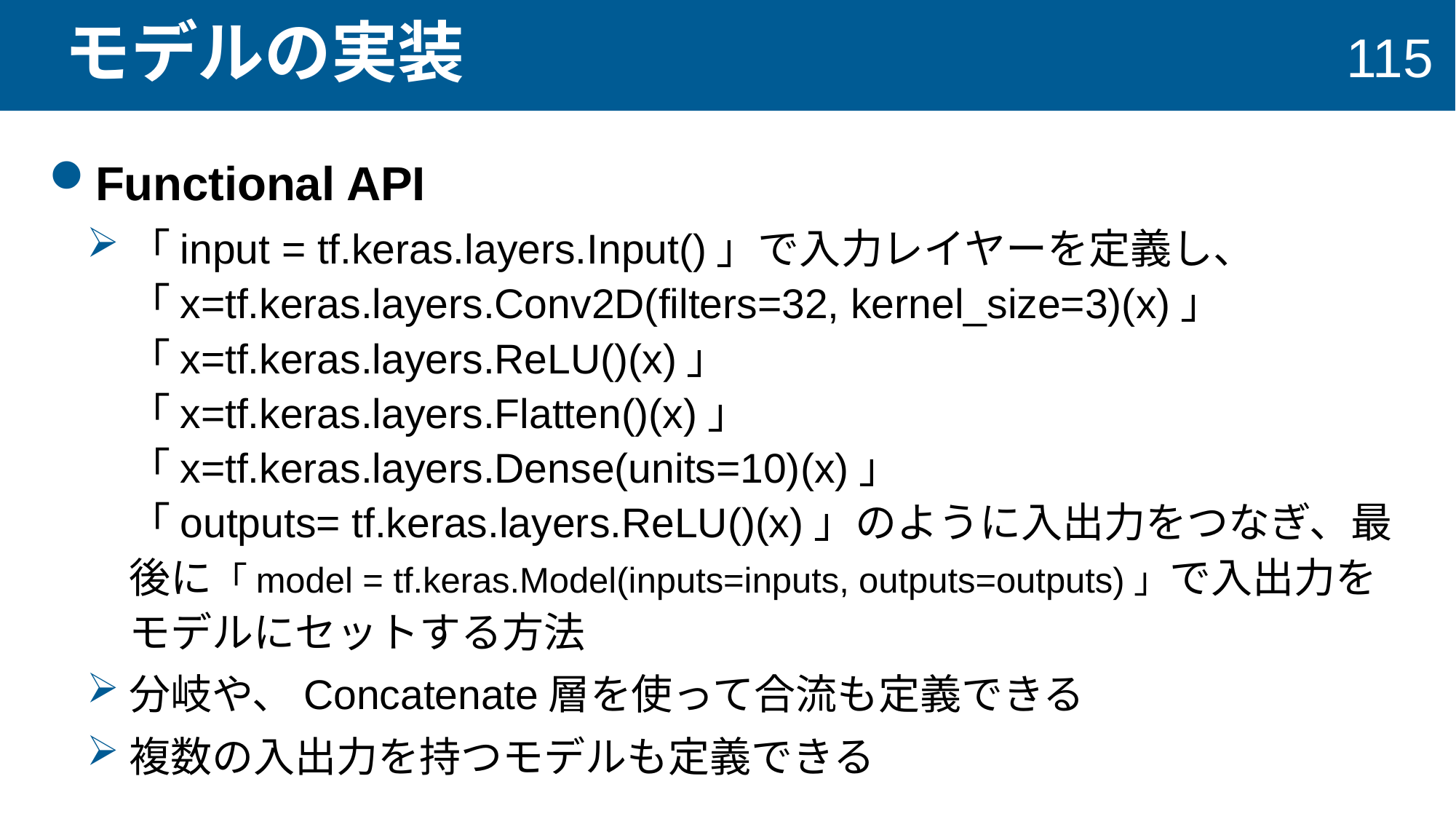

# モデルの実装
115
Functional API
「input = tf.keras.layers.Input()」で入力レイヤーを定義し、
「x=tf.keras.layers.Conv2D(filters=32, kernel_size=3)(x)」
「x=tf.keras.layers.ReLU()(x)」
「x=tf.keras.layers.Flatten()(x)」 「x=tf.keras.layers.Dense(units=10)(x)」
「outputs= tf.keras.layers.ReLU()(x)」のように入出力をつなぎ、最後に「model = tf.keras.Model(inputs=inputs, outputs=outputs)」で入出力をモデルにセットする方法
分岐や、Concatenate層を使って合流も定義できる
複数の入出力を持つモデルも定義できる